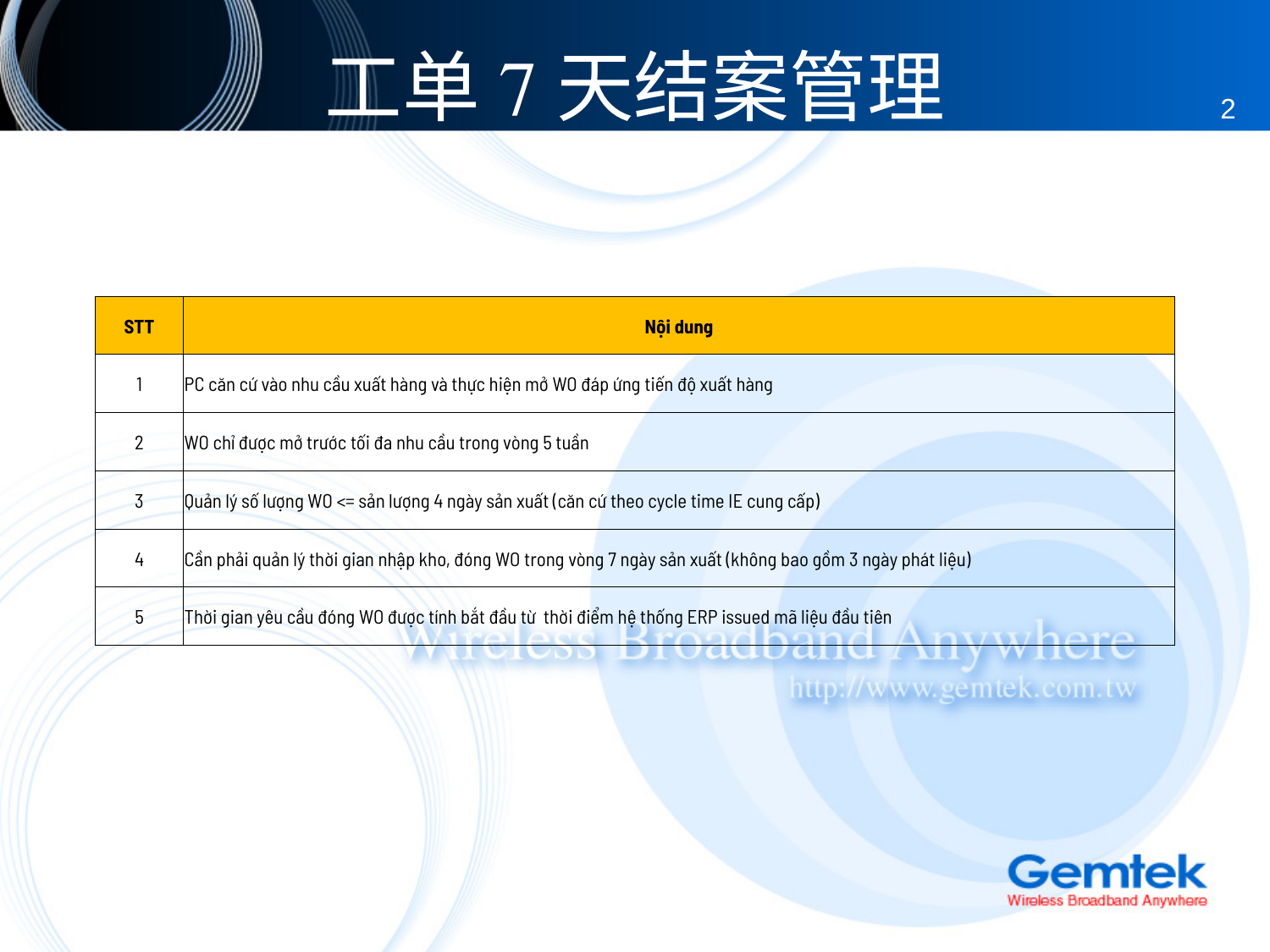

# 工单7天结案管理
2
| STT | Nội dung |
| --- | --- |
| 1 | PC căn cứ vào nhu cầu xuất hàng và thực hiện mở WO đáp ứng tiến độ xuất hàng |
| 2 | WO chỉ được mở trước tối đa nhu cầu trong vòng 5 tuần |
| 3 | Quản lý số lượng WO <= sản lượng 4 ngày sản xuất (căn cứ theo cycle time IE cung cấp) |
| 4 | Cần phải quản lý thời gian nhập kho, đóng WO trong vòng 7 ngày sản xuất (không bao gồm 3 ngày phát liệu) |
| 5 | Thời gian yêu cầu đóng WO được tính bắt đầu từ thời điểm hệ thống ERP issued mã liệu đầu tiên |